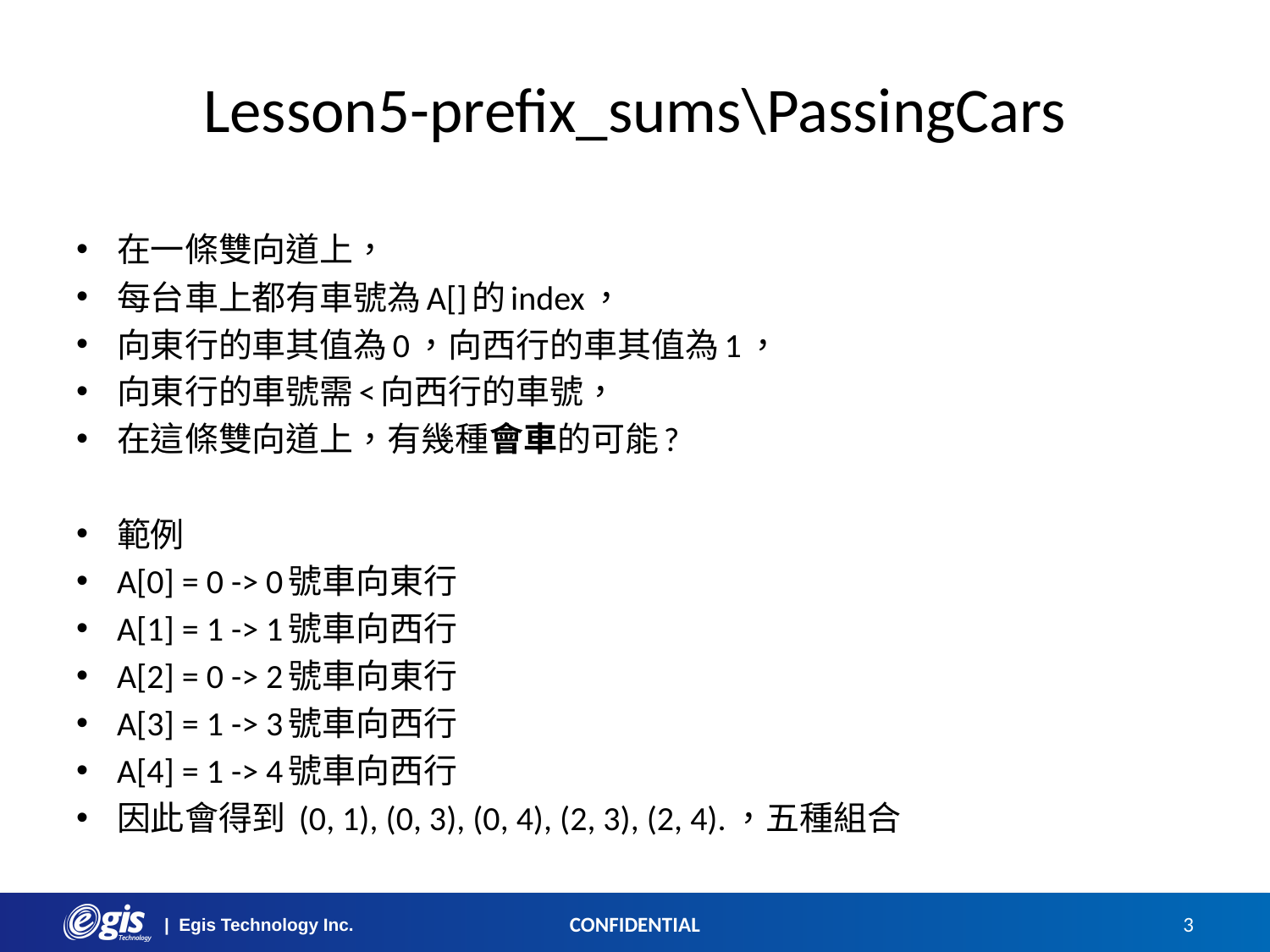

# Lesson5-prefix_sums\PassingCars
在一條雙向道上，
每台車上都有車號為A[]的index，
向東行的車其值為0，向西行的車其值為1，
向東行的車號需<向西行的車號，
在這條雙向道上，有幾種會車的可能?

範例
A[0] = 0 -> 0號車向東行
A[1] = 1 -> 1號車向西行
A[2] = 0 -> 2號車向東行
A[3] = 1 -> 3號車向西行
A[4] = 1 -> 4號車向西行
因此會得到 (0, 1), (0, 3), (0, 4), (2, 3), (2, 4).，五種組合